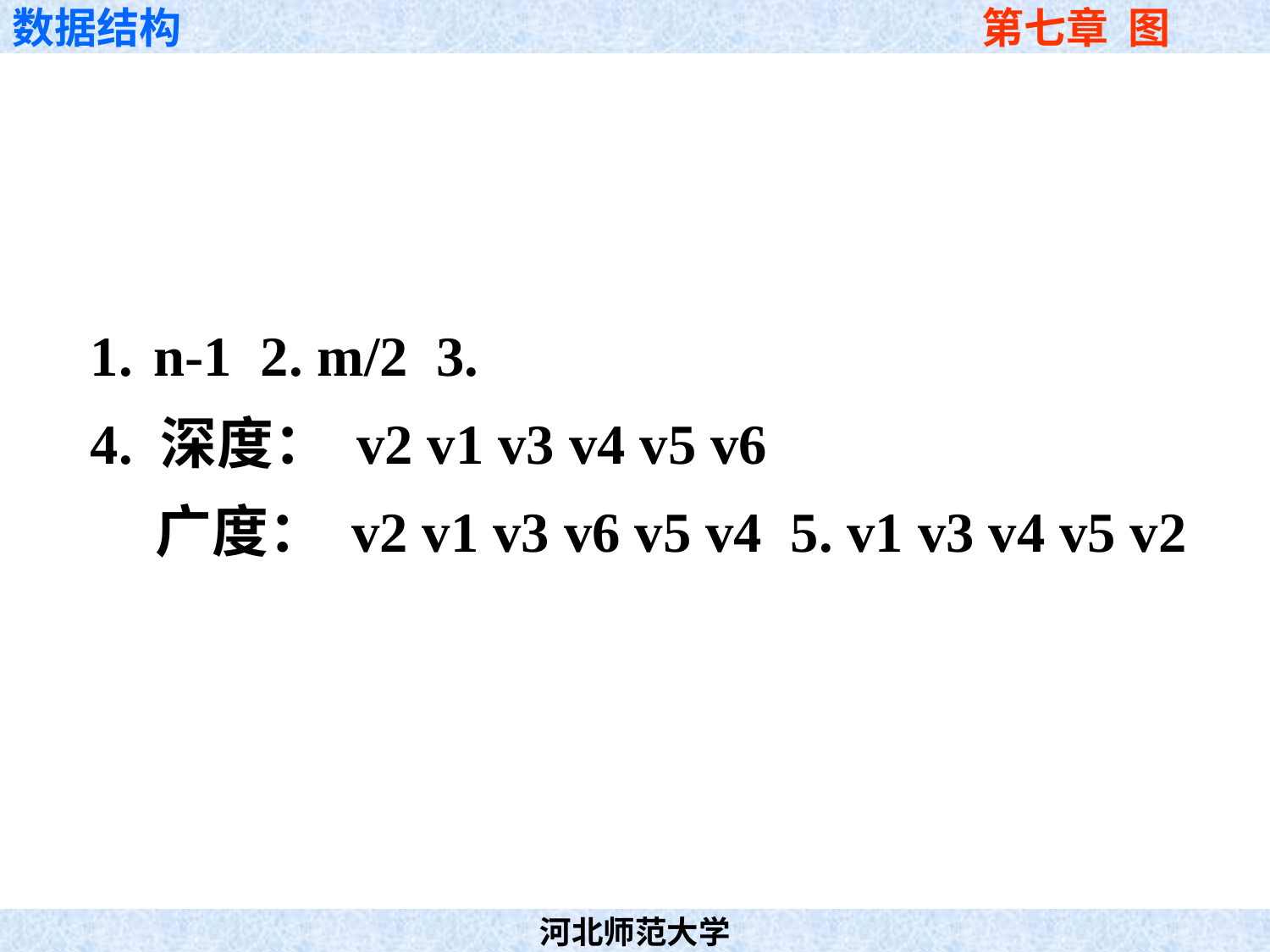

n-1  2. m/2  3.
4. 深度： v2 v1 v3 v4 v5 v6
    广度： v2 v1 v3 v6 v5 v4  5. v1 v3 v4 v5 v2